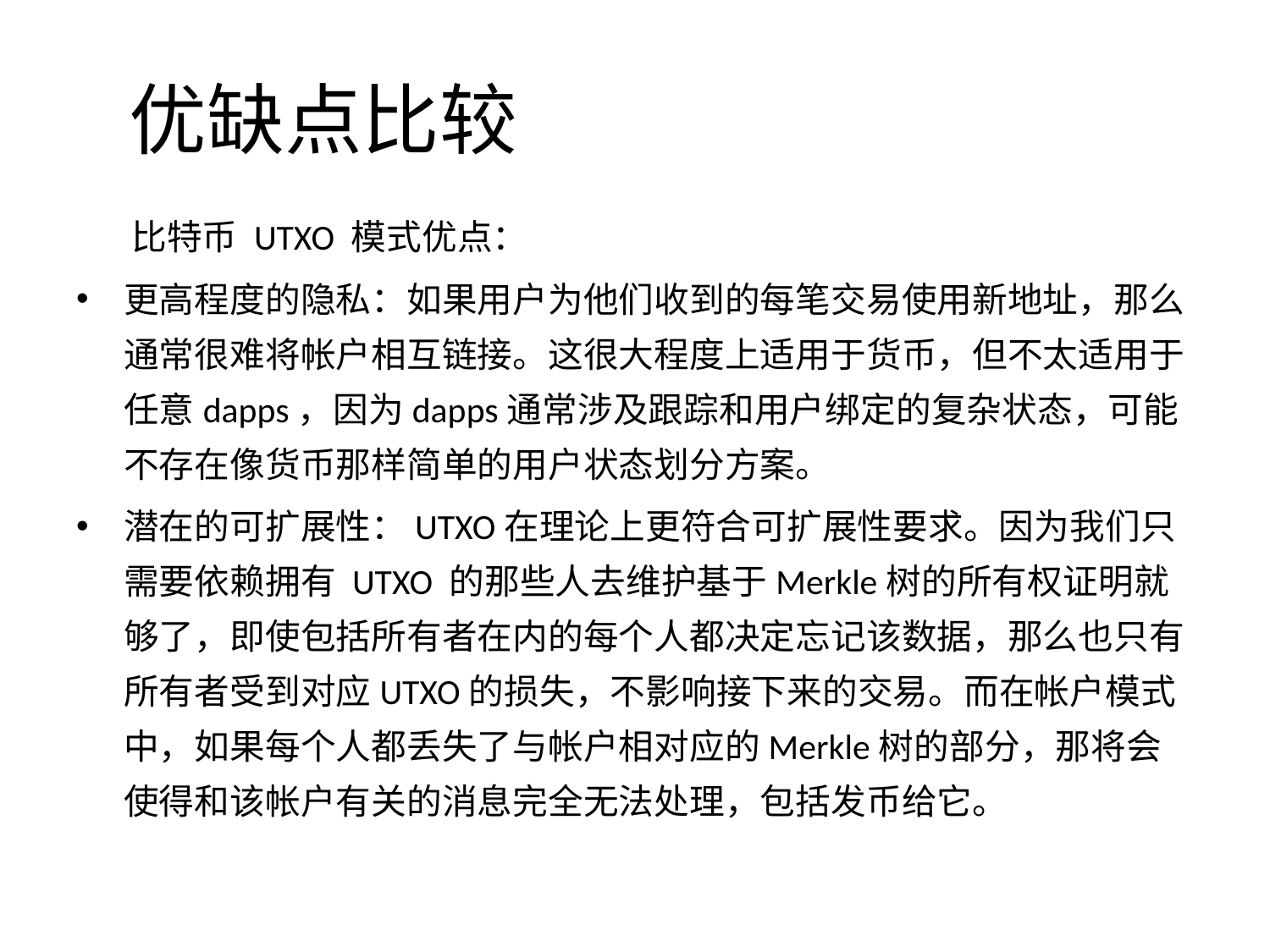

# 优缺点比较
      比特币 UTXO 模式优点：
更高程度的隐私：如果用户为他们收到的每笔交易使用新地址，那么通常很难将帐户相互链接。这很大程度上适用于货币，但不太适用于任意dapps，因为dapps通常涉及跟踪和用户绑定的复杂状态，可能不存在像货币那样简单的用户状态划分方案。
潜在的可扩展性：UTXO在理论上更符合可扩展性要求。因为我们只需要依赖拥有 UTXO 的那些人去维护基于Merkle树的所有权证明就够了，即使包括所有者在内的每个人都决定忘记该数据，那么也只有所有者受到对应UTXO的损失，不影响接下来的交易。而在帐户模式中，如果每个人都丢失了与帐户相对应的Merkle树的部分，那将会使得和该帐户有关的消息完全无法处理，包括发币给它。